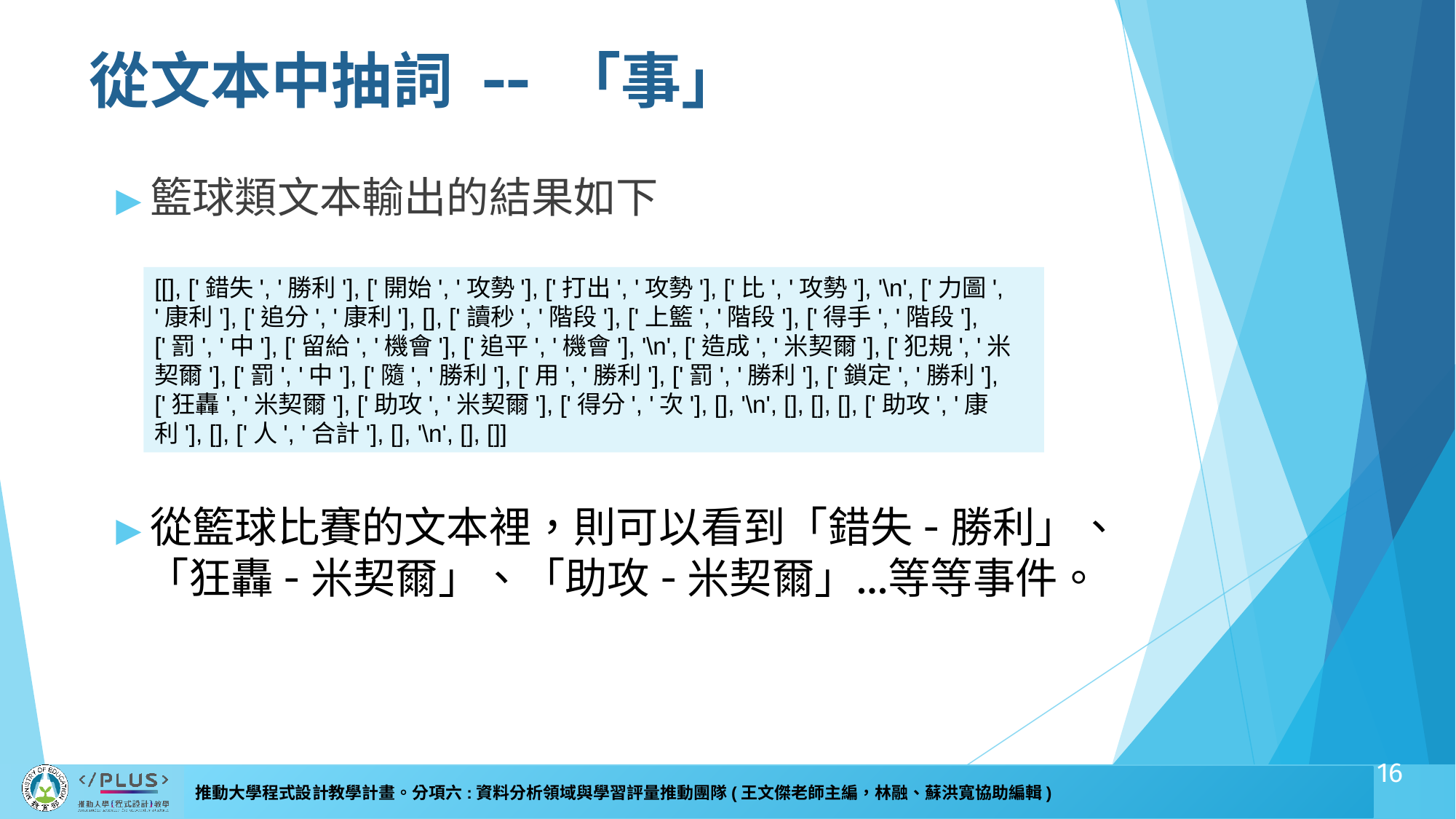

# 從文本中抽詞 -- 「事」
籃球類文本輸出的結果如下

從籃球比賽的文本裡，則可以看到「錯失-勝利」、「狂轟-米契爾」、「助攻-米契爾」…等等事件。

[[], ['錯失', '勝利'], ['開始', '攻勢'], ['打出', '攻勢'], ['比', '攻勢'], '\n', ['力圖', '康利'], ['追分', '康利'], [], ['讀秒', '階段'], ['上籃', '階段'], ['得手', '階段'], ['罰', '中'], ['留給', '機會'], ['追平', '機會'], '\n', ['造成', '米契爾'], ['犯規', '米契爾'], ['罰', '中'], ['隨', '勝利'], ['用', '勝利'], ['罰', '勝利'], ['鎖定', '勝利'], ['狂轟', '米契爾'], ['助攻', '米契爾'], ['得分', '次'], [], '\n', [], [], [], ['助攻', '康利'], [], ['人', '合計'], [], '\n', [], []]
16